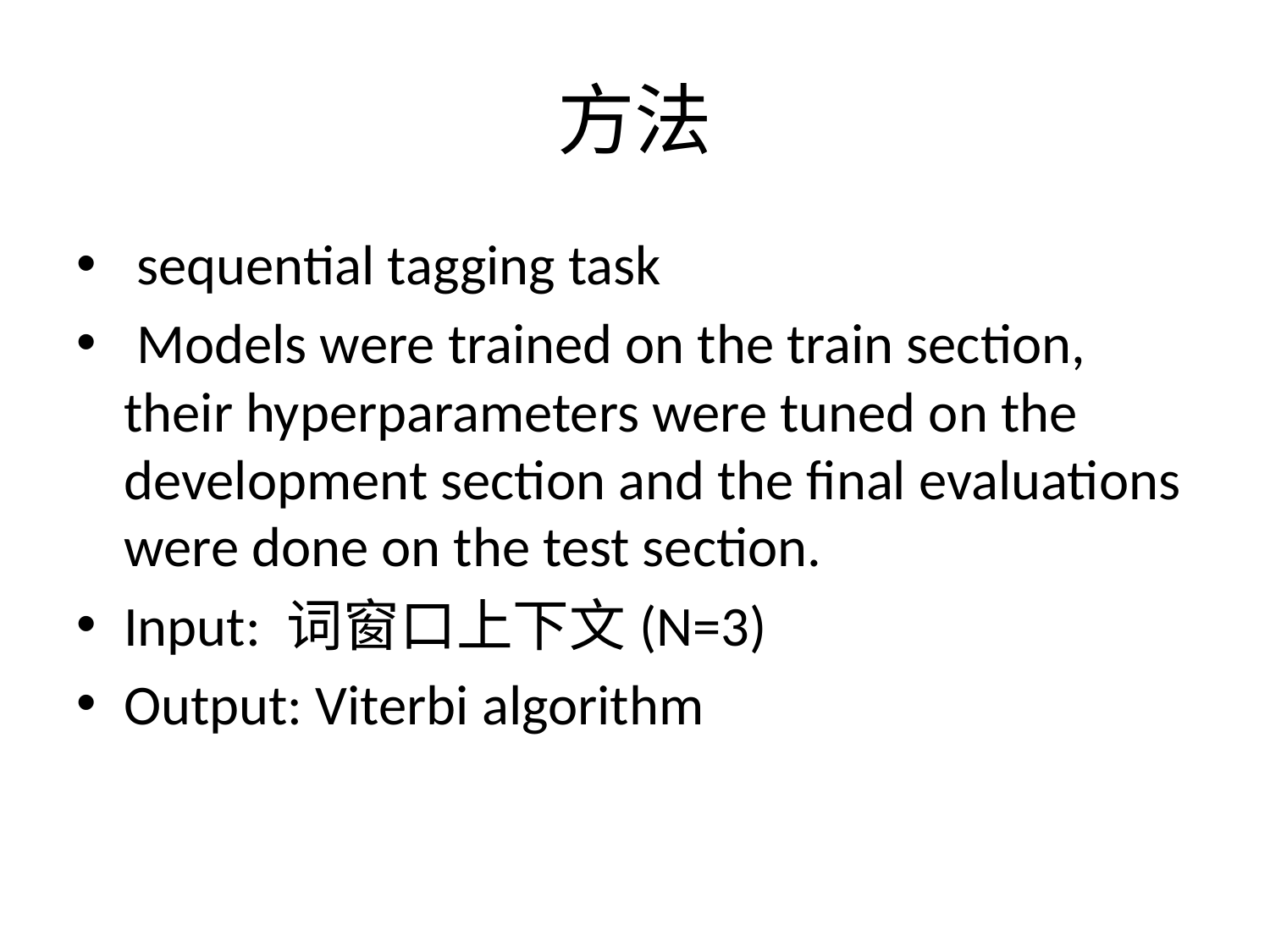

# 方法
 sequential tagging task
 Models were trained on the train section, their hyperparameters were tuned on the development section and the final evaluations were done on the test section.
Input: 词窗口上下文(N=3)
Output: Viterbi algorithm